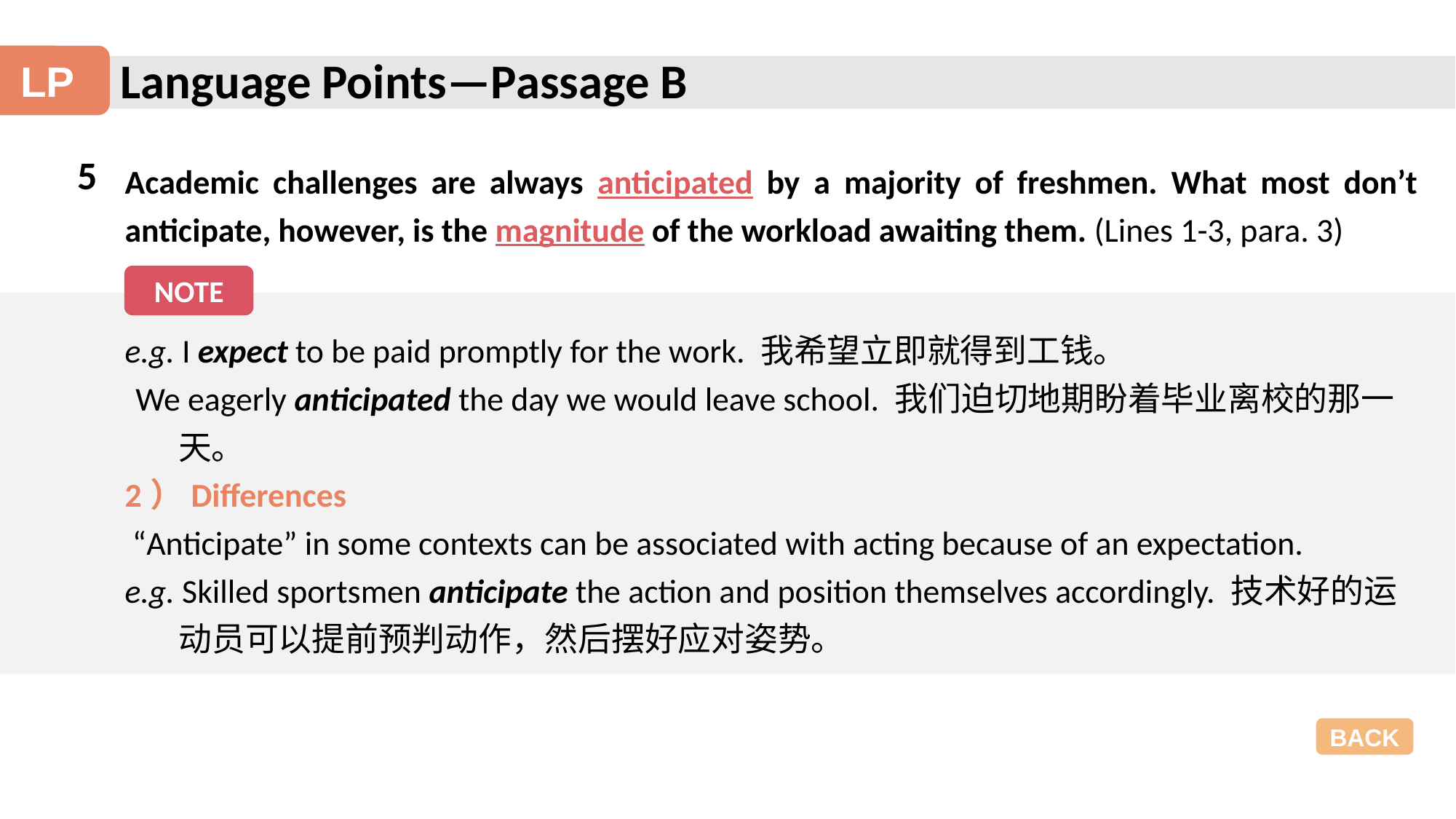

Language Points—Passage B
LP

5
Academic challenges are always anticipated by a majority of freshmen. What most don’t anticipate, however, is the magnitude of the workload awaiting them. (Lines 1-3, para. 3)
NOTE

e.g. I expect to be paid promptly for the work. 我希望立即就得到工钱。
We eagerly anticipated the day we would leave school. 我们迫切地期盼着毕业离校的那一天。
2）Differences
 “Anticipate” in some contexts can be associated with acting because of an expectation.
e.g. Skilled sportsmen anticipate the action and position themselves accordingly. 技术好的运动员可以提前预判动作，然后摆好应对姿势。
BACK